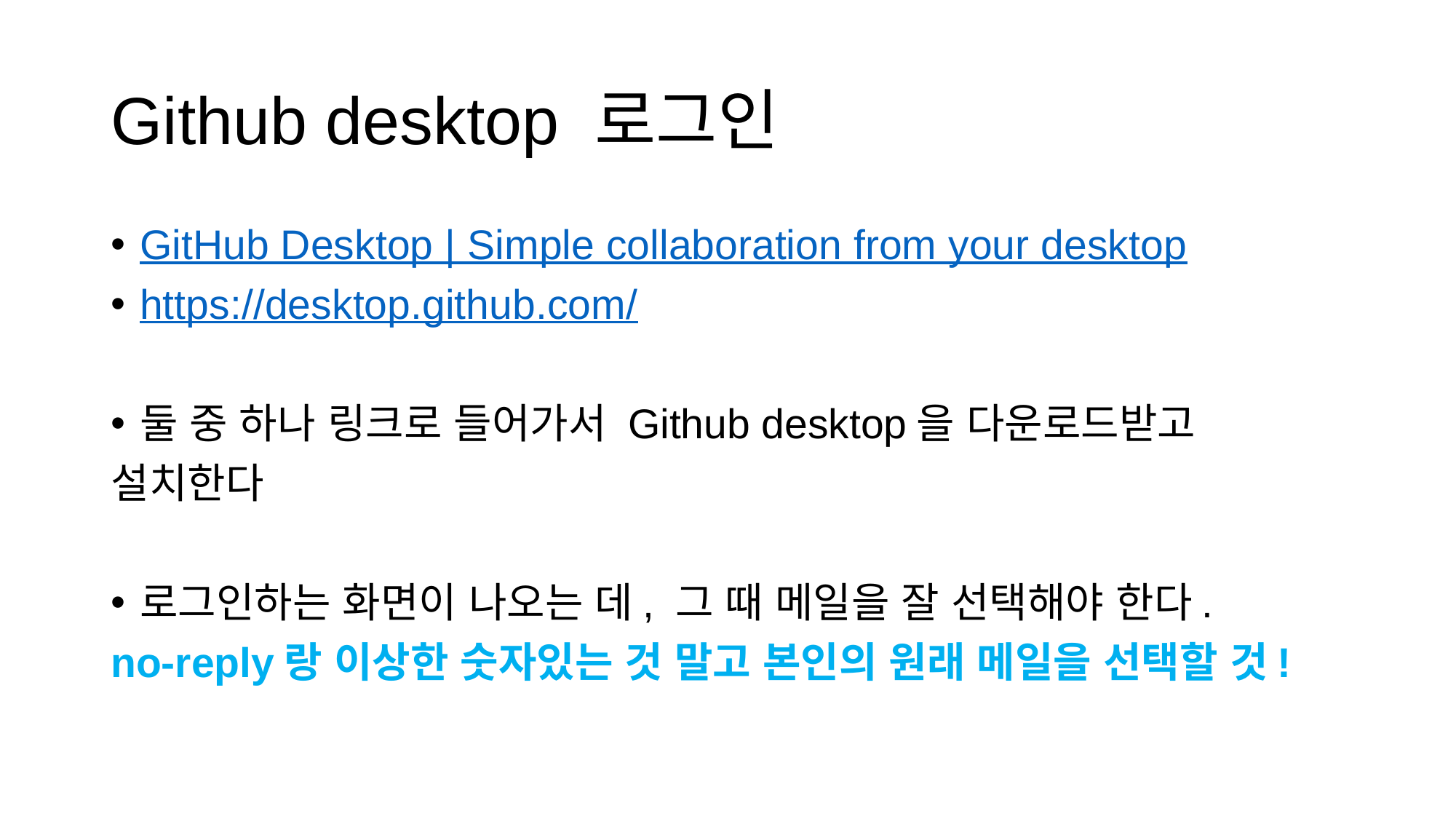

# Github desktop 로그인
GitHub Desktop | Simple collaboration from your desktop
https://desktop.github.com/

둘 중 하나 링크로 들어가서 Github desktop을 다운로드받고
설치한다

로그인하는 화면이 나오는 데, 그 때 메일을 잘 선택해야 한다.
no-reply랑 이상한 숫자있는 것 말고 본인의 원래 메일을 선택할 것!